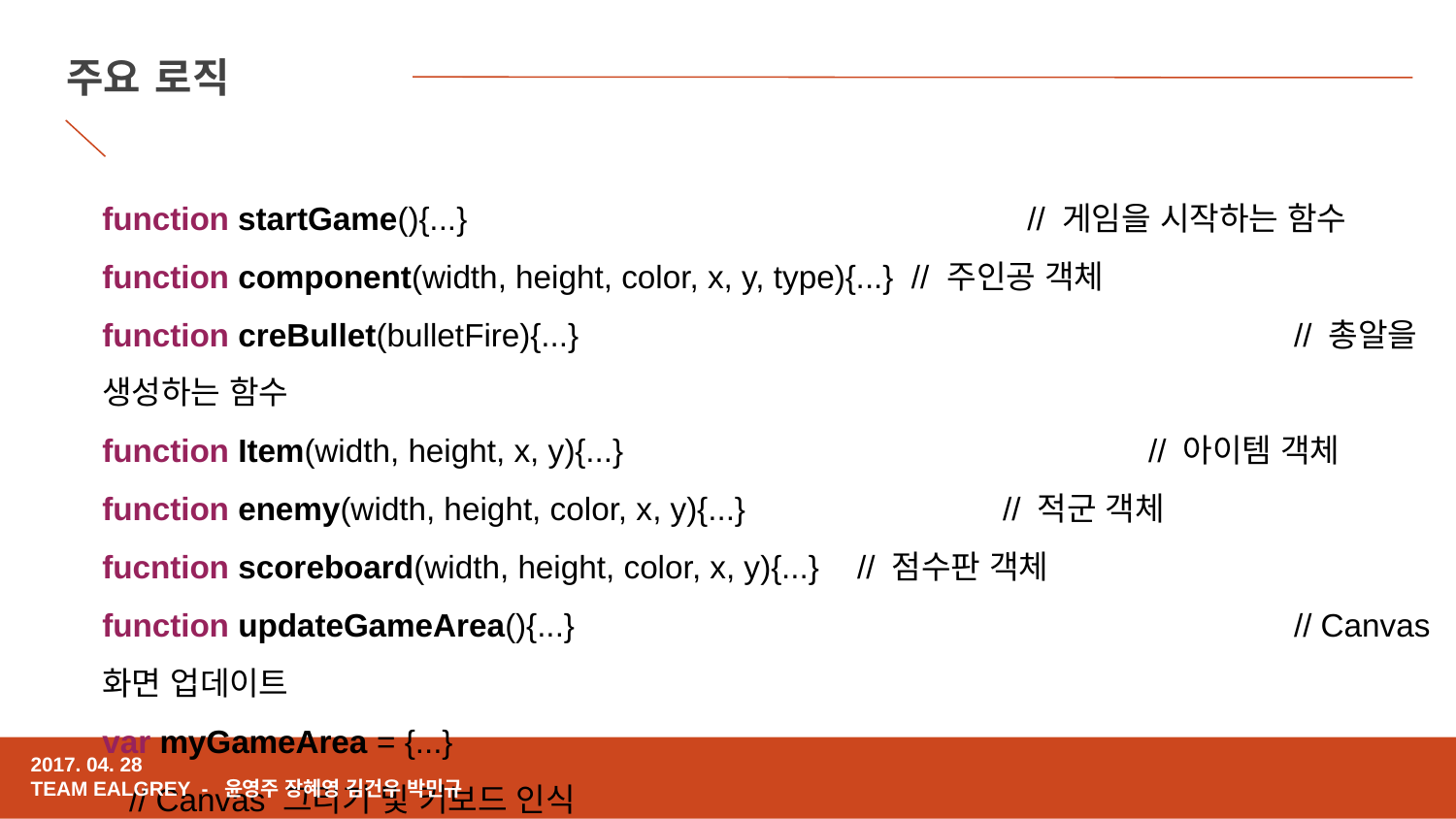

주요 로직
function startGame(){...} 			                      // 게임을 시작하는 함수
function component(width, height, color, x, y, type){...}  // 주인공 객체
function creBullet(bulletFire){...} 					   // 총알을 생성하는 함수
function Item(width, height, x, y){...} 				   // 아이템 객체
function enemy(width, height, color, x, y){...} 		   // 적군 객체
fucntion scoreboard(width, height, color, x, y){...} 	   // 점수판 객체
function updateGameArea(){...} 					   // Canvas 화면 업데이트
var myGameArea = {...}							   // Canvas 그리기 및 키보드 인식
window.onload = startGame();					   // startGame() 호출

2017. 04. 28
TEAM EALGREY  -  윤영주 장혜영 김건우 박민규